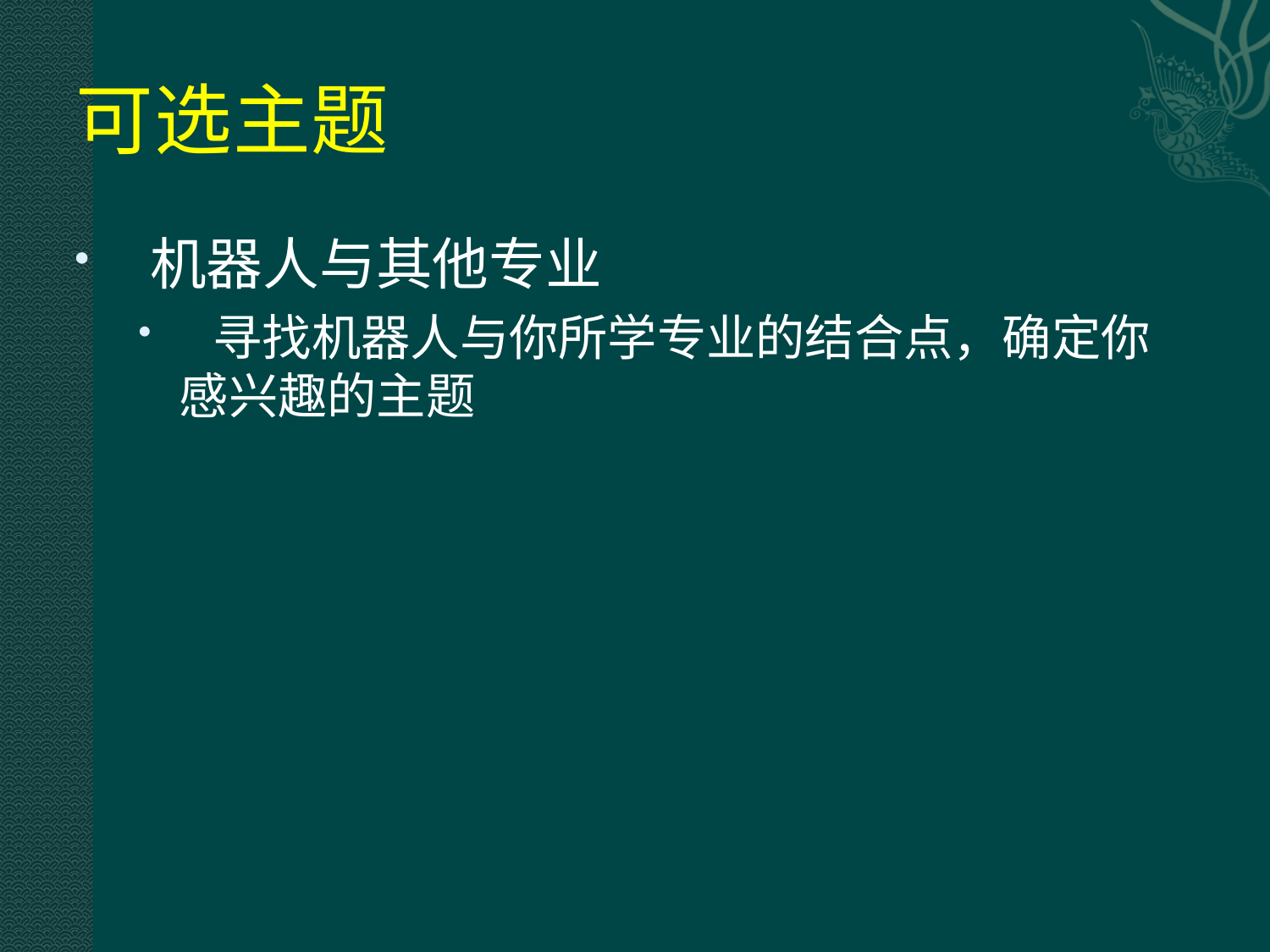

# 可选主题
 机器人与其他专业
  寻找机器人与你所学专业的结合点，确定你感兴趣的主题